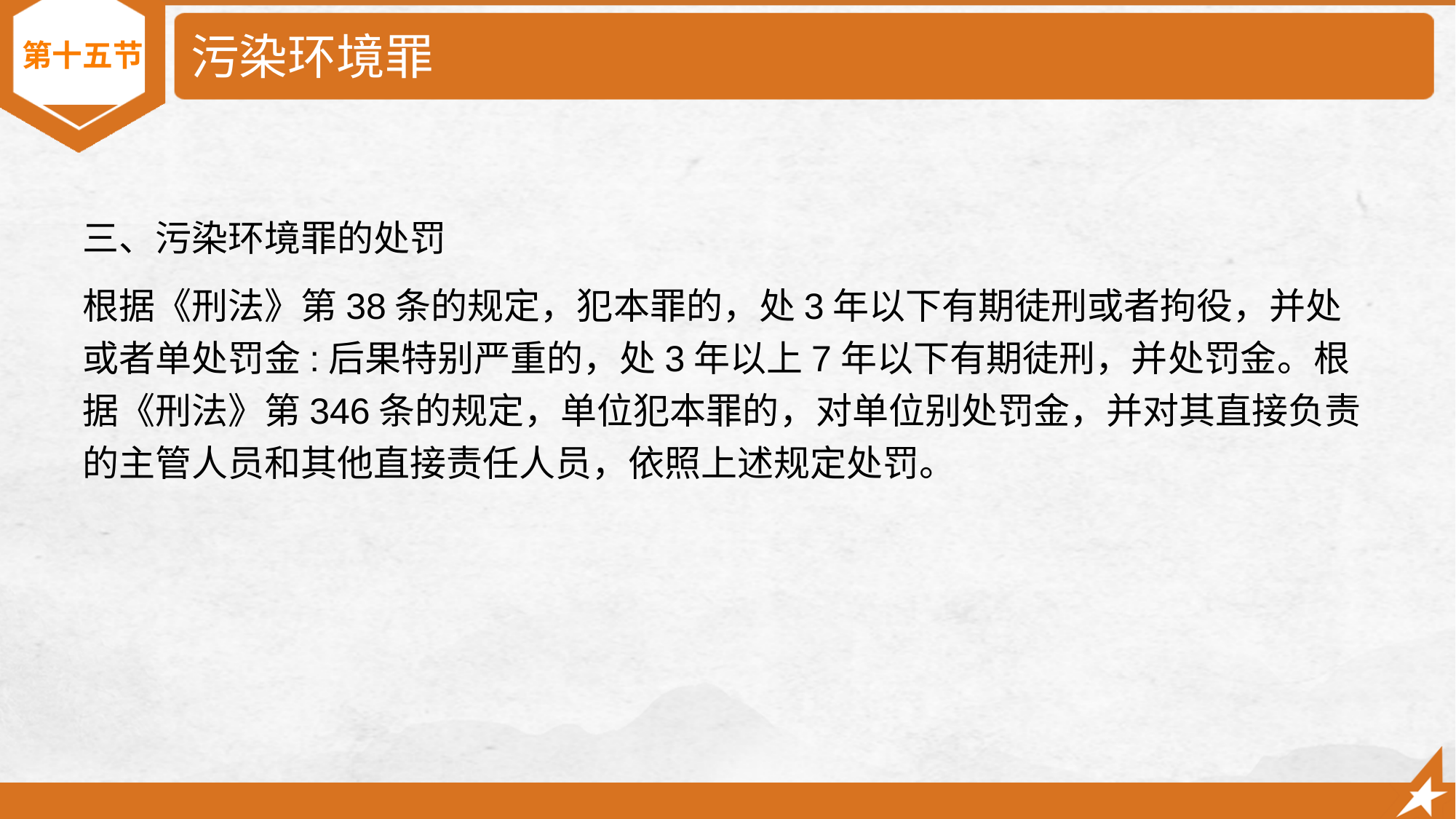

# 污染环境罪
第十五节

三、污染环境罪的处罚
根据《刑法》第38条的规定，犯本罪的，处3年以下有期徒刑或者拘役，并处或者单处罚金:后果特别严重的，处3年以上7年以下有期徒刑，并处罚金。根据《刑法》第346条的规定，单位犯本罪的，对单位别处罚金，并对其直接负责的主管人员和其他直接责任人员，依照上述规定处罚。